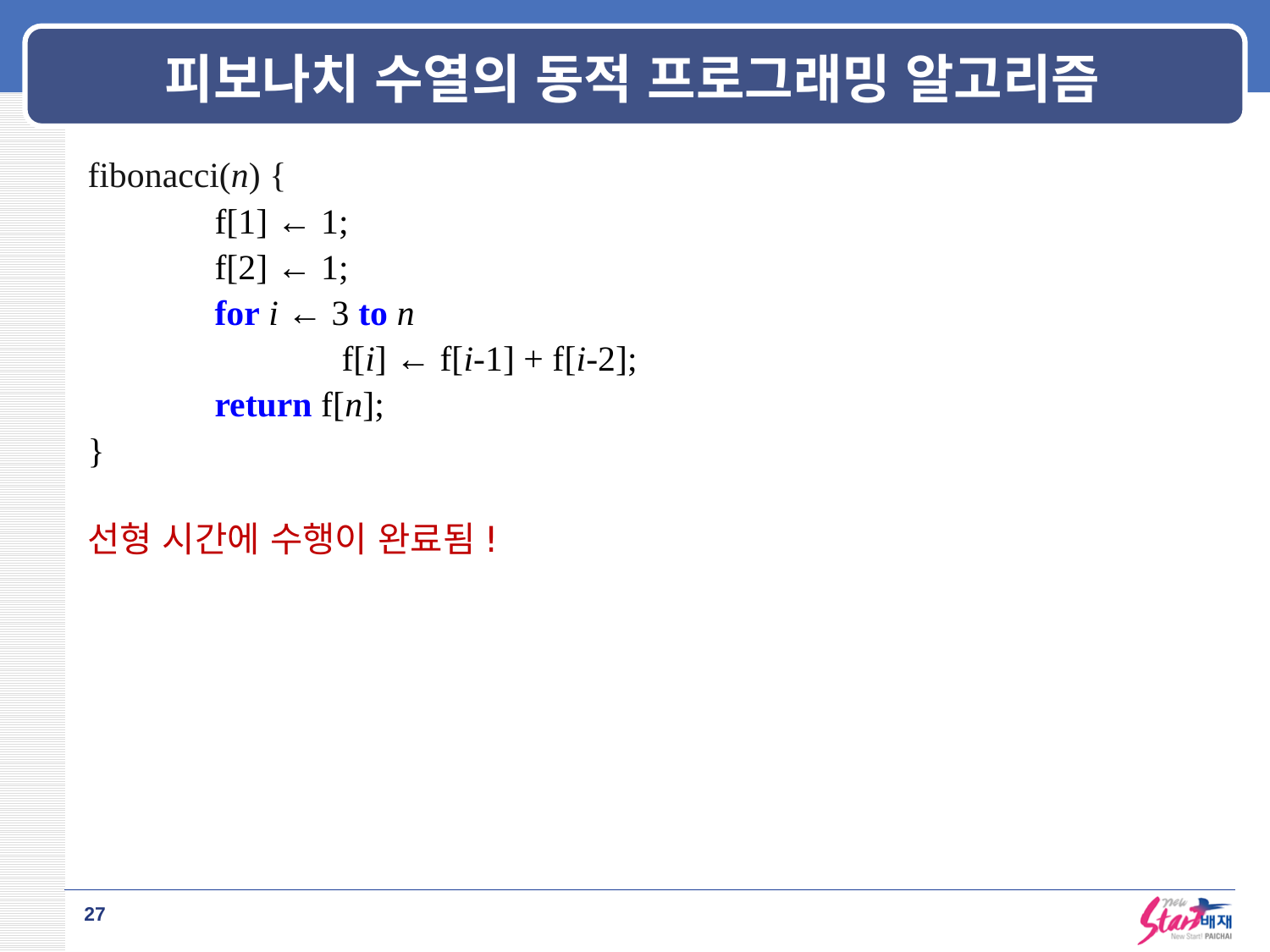

# 피보나치 수열의 동적 프로그래밍 알고리즘
fibonacci(n) {
	f[1] ← 1;
	f[2] ← 1;
	for i ← 3 to n
		f[i] ← f[i-1] + f[i-2];
	return f[n];
}

선형 시간에 수행이 완료됨!
27